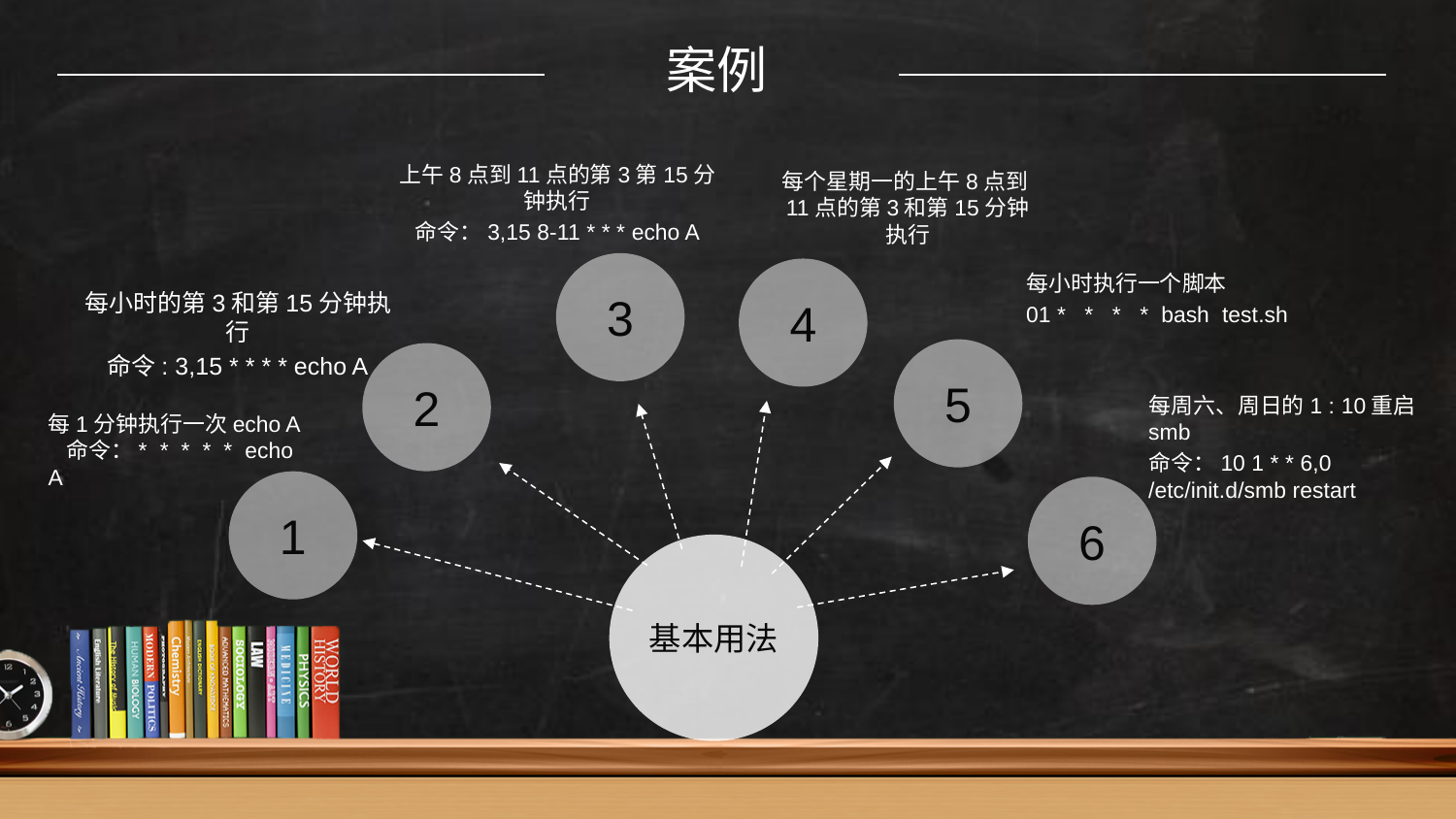

案例
上午8点到11点的第3第15分钟执行
命令：3,15 8-11 * * * echo A
每个星期一的上午8点到11点的第3和第15分钟执行
每小时执行一个脚本
01 *   *   *   *  bash  test.sh
每小时的第3和第15分钟执行
命令: 3,15 * * * * echo A
每周六、周日的1 : 10重启smb
命令：10 1 * * 6,0 /etc/init.d/smb restart
每1分钟执行一次echo A   命令：*  *  *  *  *  echo A
3
4
5
2

1
6
基本用法